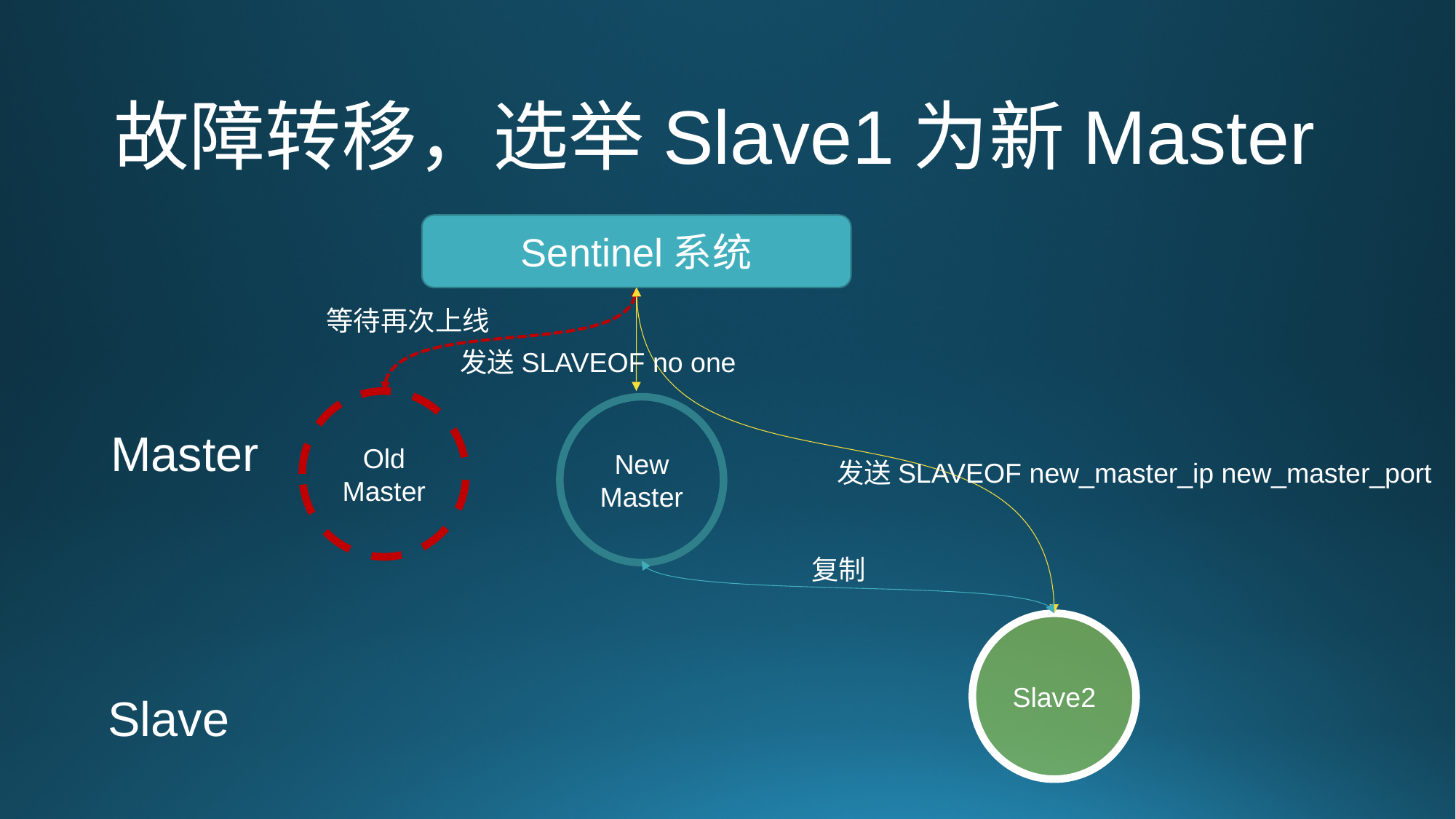

故障转移，选举Slave1为新Master

Sentinel系统
等待再次上线
发送SLAVEOF no one
Old Master
New
Master
Master
发送SLAVEOF new_master_ip new_master_port
复制
Slave2
Slave